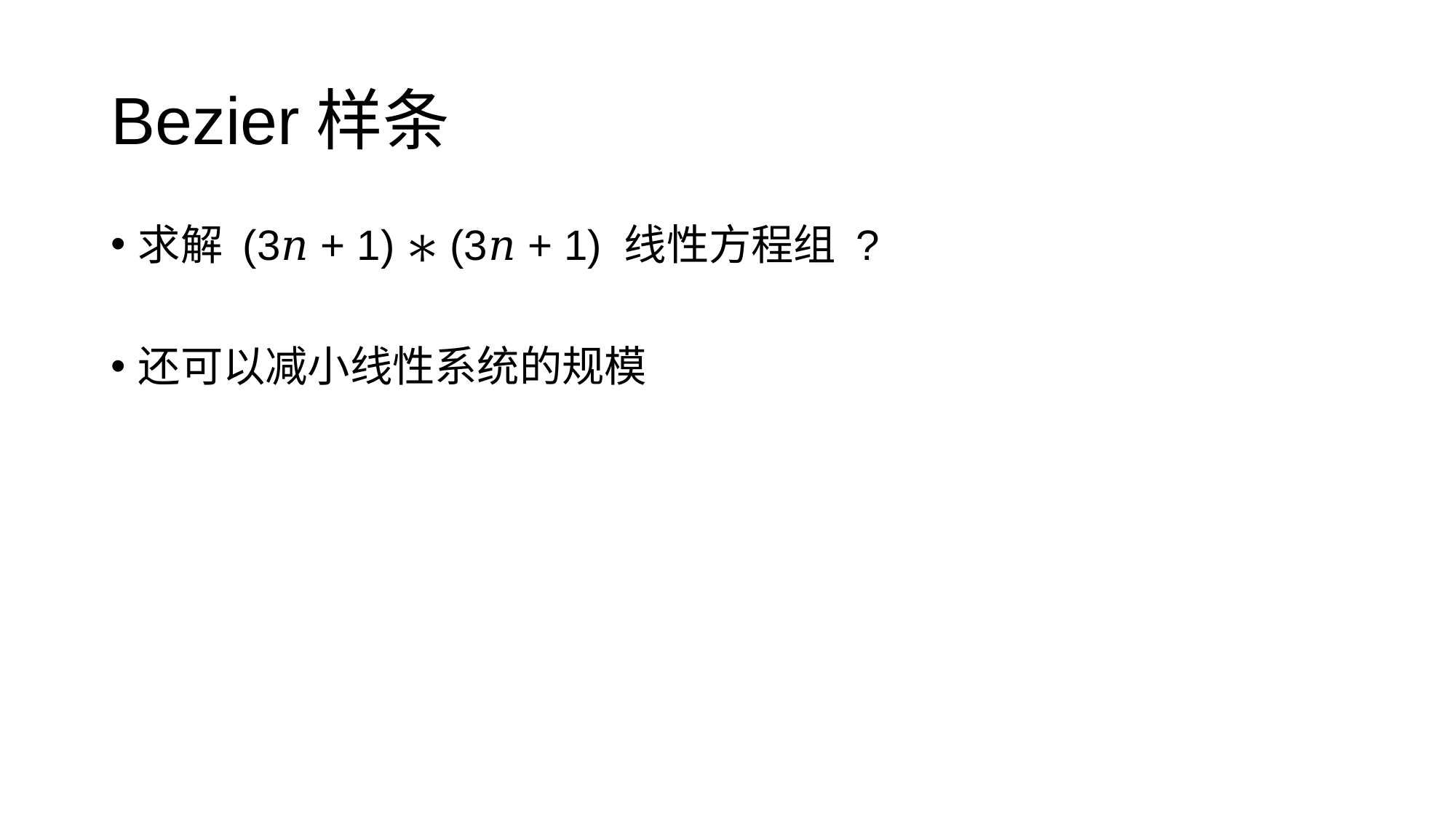

# Bezier样条
求解 (3𝑛 + 1) ∗ (3𝑛 + 1) 线性方程组 ?

还可以减小线性系统的规模